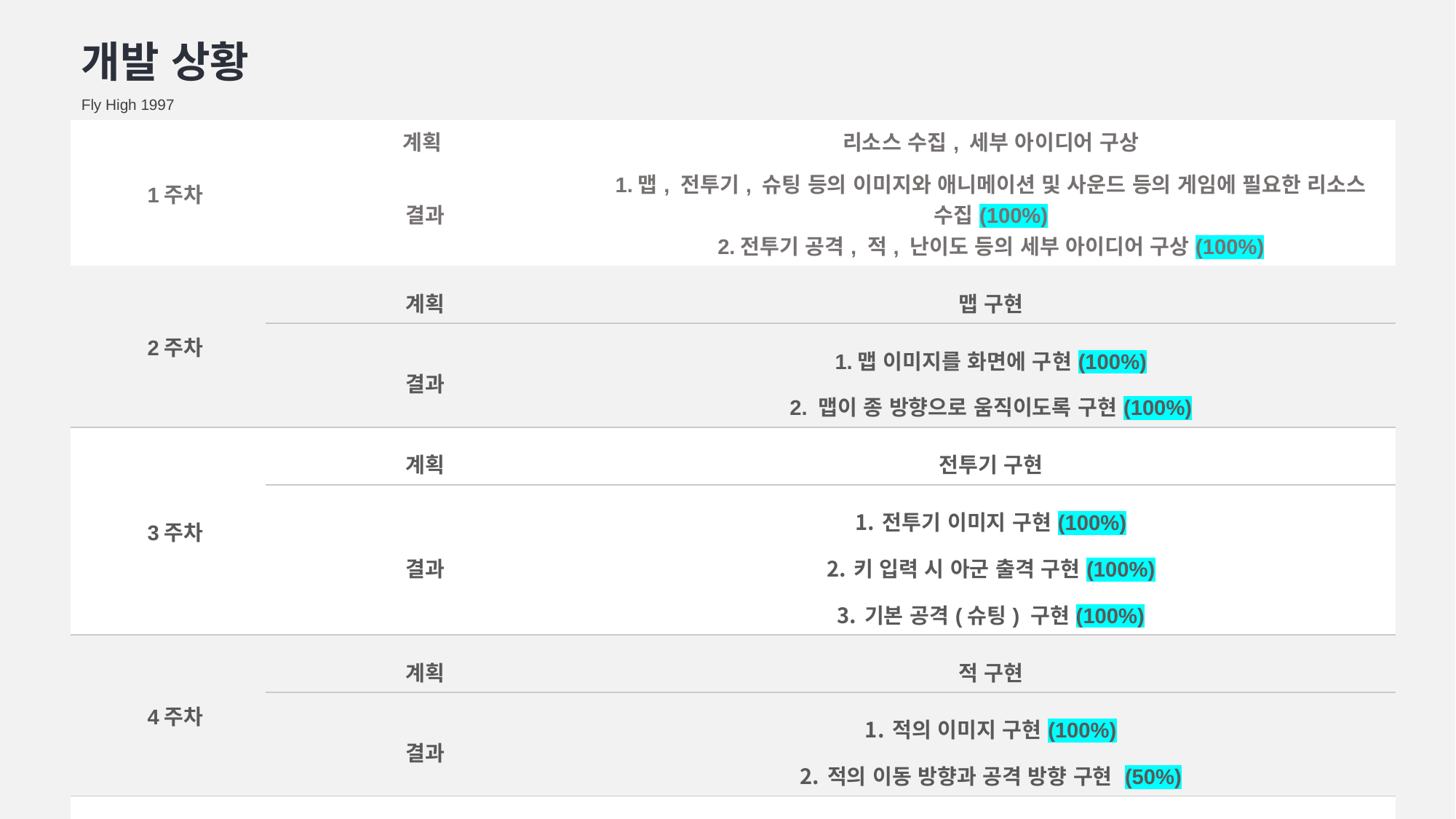

개발 상황
Fly High 1997
| 1주차 | 계획 | 리소스 수집, 세부 아이디어 구상 |
| --- | --- | --- |
|  | 결과 | 1.맵, 전투기, 슈팅 등의 이미지와 애니메이션 및 사운드 등의 게임에 필요한 리소스 수집(100%) 2.전투기 공격, 적, 난이도 등의 세부 아이디어 구상(100%) |
| 2주차 | 계획 | 맵 구현 |
|  | 결과 | 1.맵 이미지를 화면에 구현(100%) 2. 맵이 종 방향으로 움직이도록 구현(100%) |
| 3주차 | 계획 | 전투기 구현 |
|  | 결과 | 전투기 이미지 구현(100%) 키 입력 시 아군 출격 구현(100%) 기본 공격(슈팅) 구현(100%) |
| 4주차 | 계획 | 적 구현 |
|  | 결과 | 적의 이미지 구현(100%) 적의 이동 방향과 공격 방향 구현 (50%) |
| 5주차 | 계획 | 오브젝트 애니메이션 구현 |
|  | 결과 | 전투기 애니메이션 구현 완료(100%) 2.아군 애니메이션 구현 완료(100%) 3. 적군 애니메이션 (진행중) |